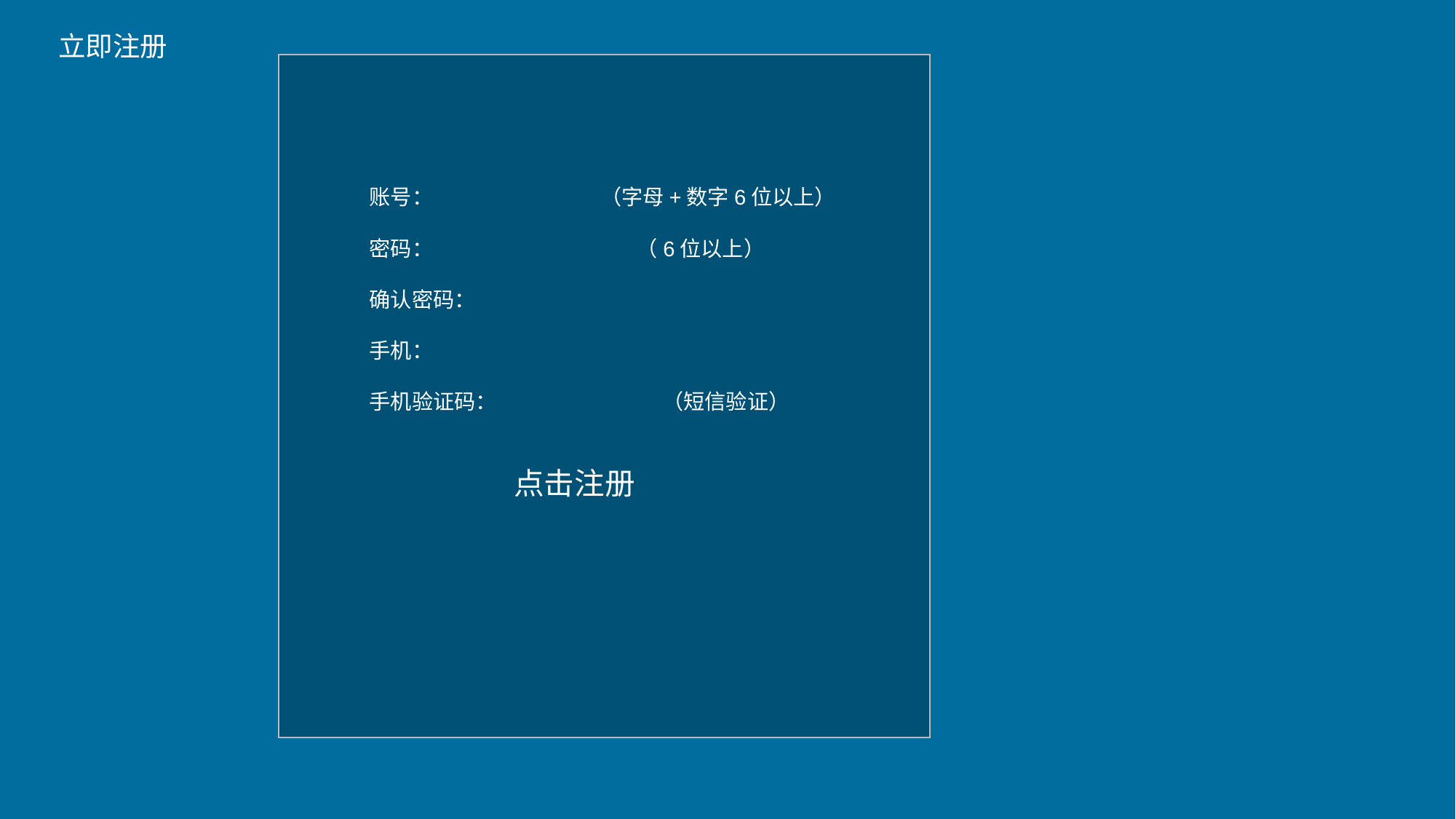

立即注册

账号：                           （字母+数字6位以上）

密码：                                           （6位以上）

确认密码：

手机：

手机验证码：                                   （短信验证）

                                   点击注册